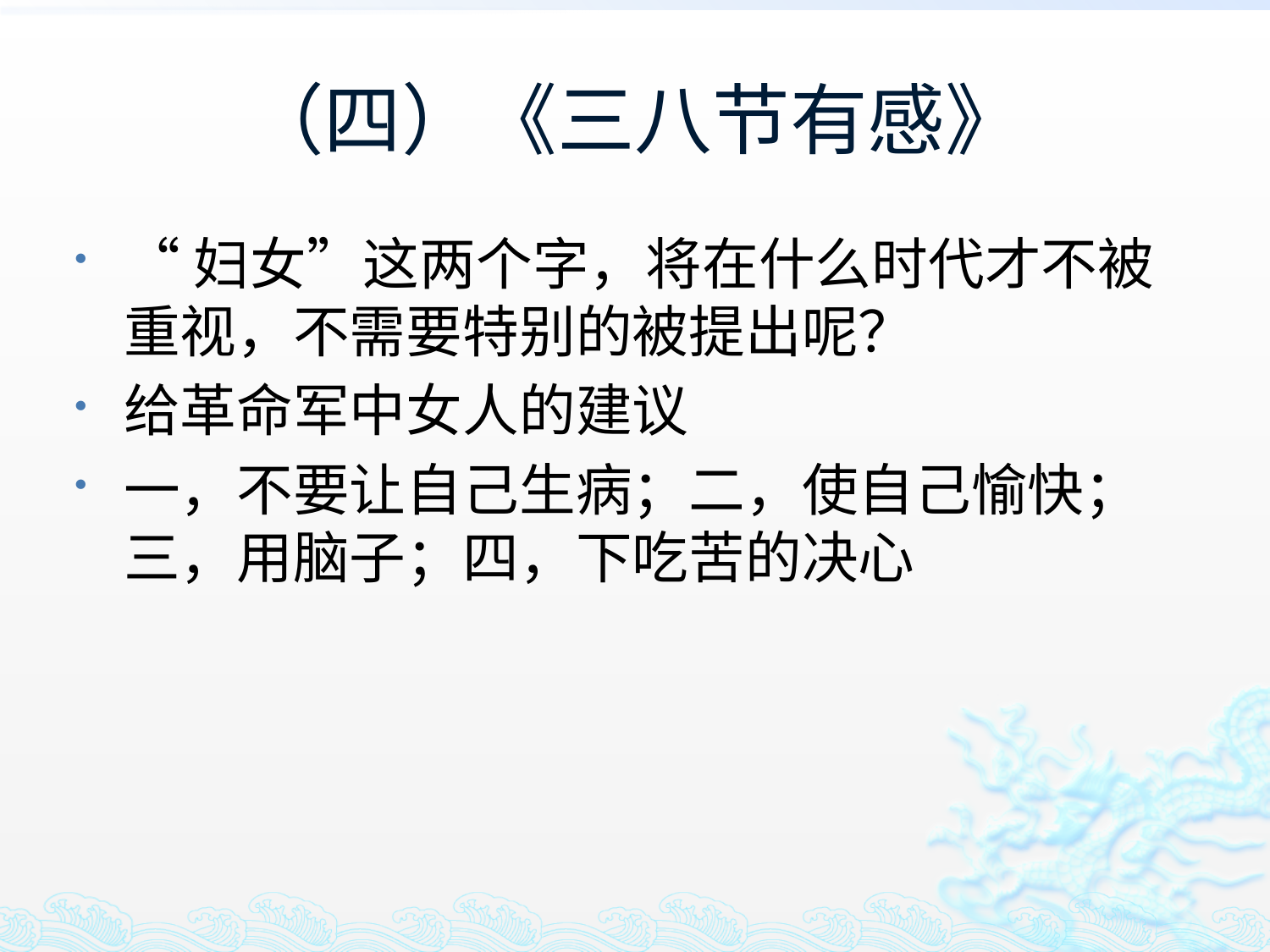

# （四）《三八节有感》
“妇女”这两个字，将在什么时代才不被重视，不需要特别的被提出呢？
给革命军中女人的建议
一，不要让自己生病；二，使自己愉快；三，用脑子；四，下吃苦的决心